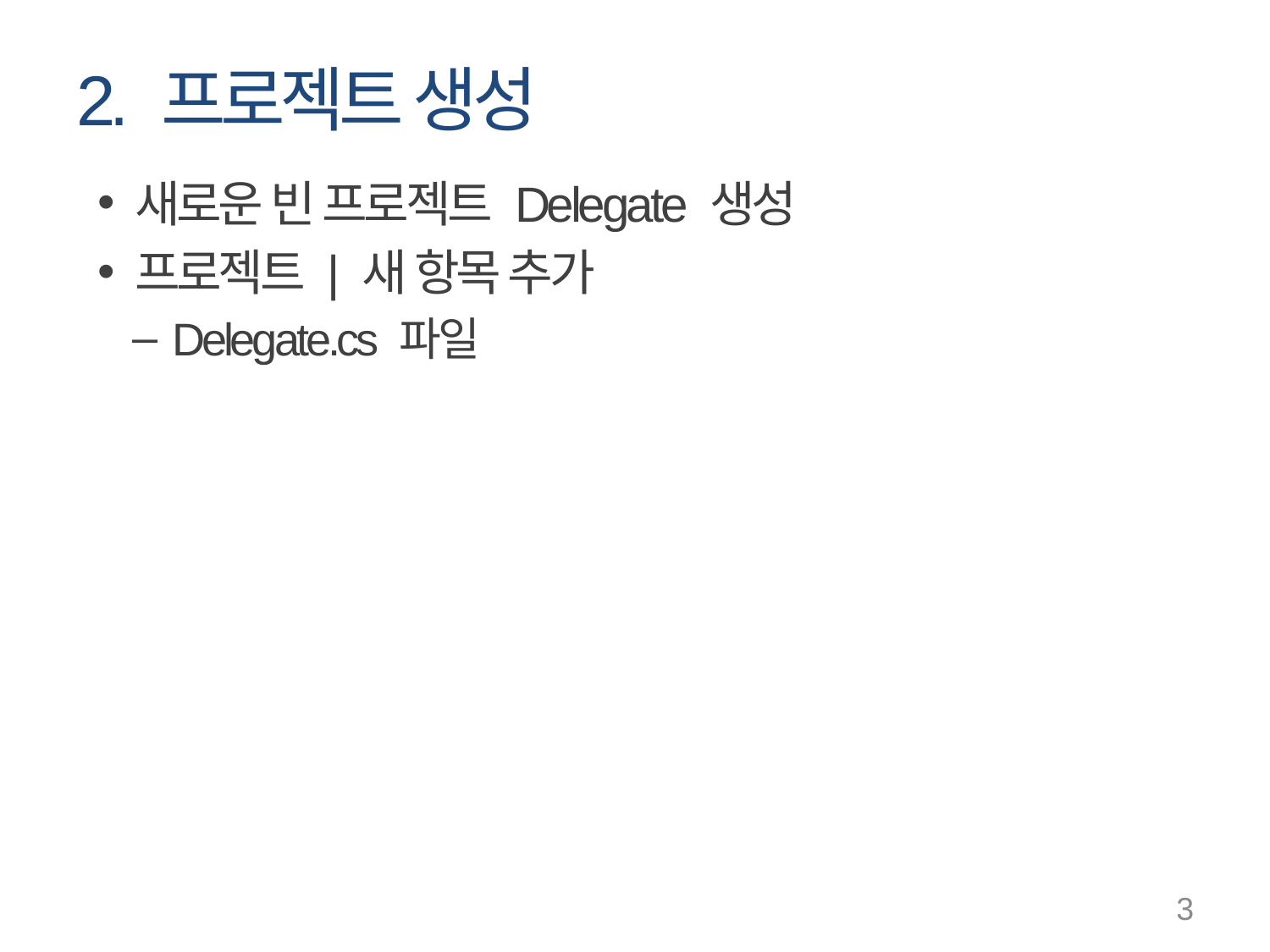

# 2. 프로젝트 생성
새로운 빈 프로젝트 Delegate 생성
프로젝트 | 새 항목 추가
Delegate.cs 파일

3